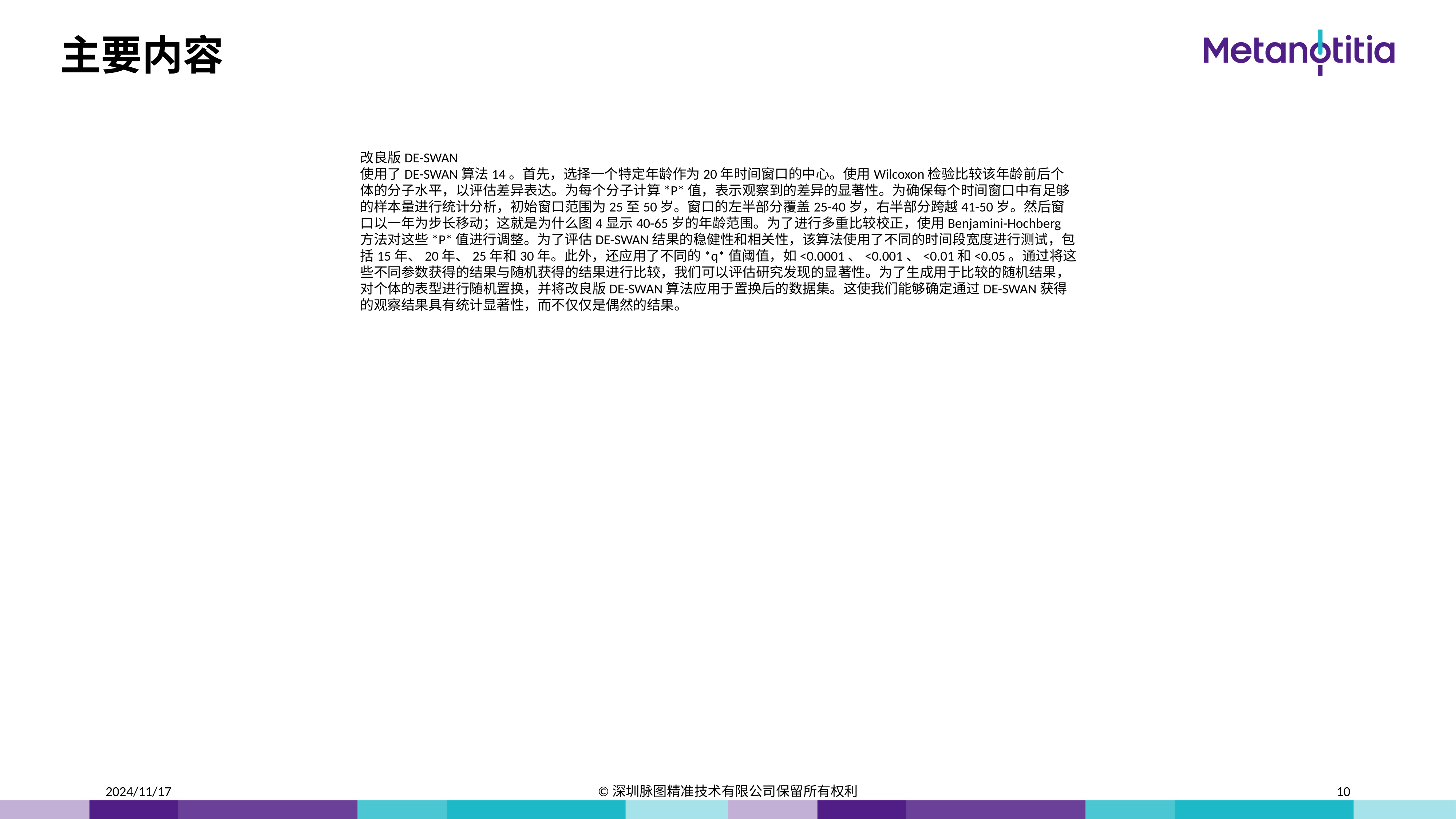

# 主要内容
改良版DE-SWAN
使用了DE-SWAN算法14。首先，选择一个特定年龄作为20年时间窗口的中心。使用Wilcoxon检验比较该年龄前后个体的分子水平，以评估差异表达。为每个分子计算*P*值，表示观察到的差异的显著性。为确保每个时间窗口中有足够的样本量进行统计分析，初始窗口范围为25至50岁。窗口的左半部分覆盖25-40岁，右半部分跨越41-50岁。然后窗口以一年为步长移动；这就是为什么图4显示40-65岁的年龄范围。为了进行多重比较校正，使用Benjamini-Hochberg方法对这些*P*值进行调整。为了评估DE-SWAN结果的稳健性和相关性，该算法使用了不同的时间段宽度进行测试，包括15年、20年、25年和30年。此外，还应用了不同的*q*值阈值，如<0.0001、<0.001、<0.01和<0.05。通过将这些不同参数获得的结果与随机获得的结果进行比较，我们可以评估研究发现的显著性。为了生成用于比较的随机结果，对个体的表型进行随机置换，并将改良版DE-SWAN算法应用于置换后的数据集。这使我们能够确定通过DE-SWAN获得的观察结果具有统计显著性，而不仅仅是偶然的结果。
2024/11/17
©深圳脉图精准技术有限公司保留所有权利
10